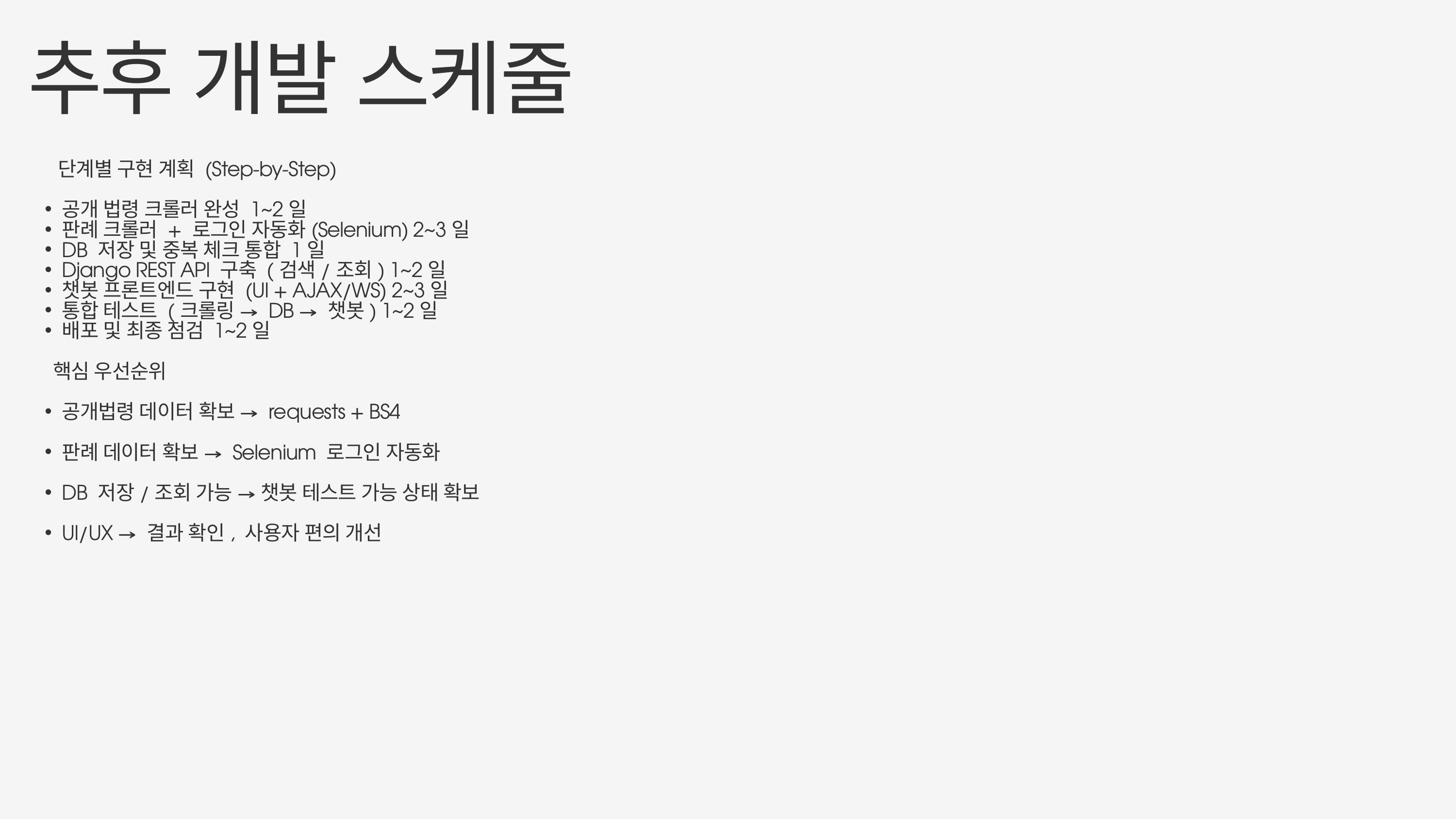

추후 개발 스케줄

     단계별 구현 계획 (Step-by-Step)

공개 법령 크롤러 완성 1~2일
판례 크롤러 + 로그인 자동화(Selenium) 2~3일
DB 저장 및 중복 체크 통합 1일
Django REST API 구축 (검색/조회) 1~2일
챗봇 프론트엔드 구현 (UI + AJAX/WS) 2~3일
통합 테스트 (크롤링 → DB → 챗봇) 1~2일
배포 및 최종 점검 1~2일

    핵심 우선순위

공개법령 데이터 확보 → requests + BS4

판례 데이터 확보 → Selenium 로그인 자동화

DB 저장/조회 가능 → 챗봇 테스트 가능 상태 확보

UI/UX → 결과 확인, 사용자 편의 개선